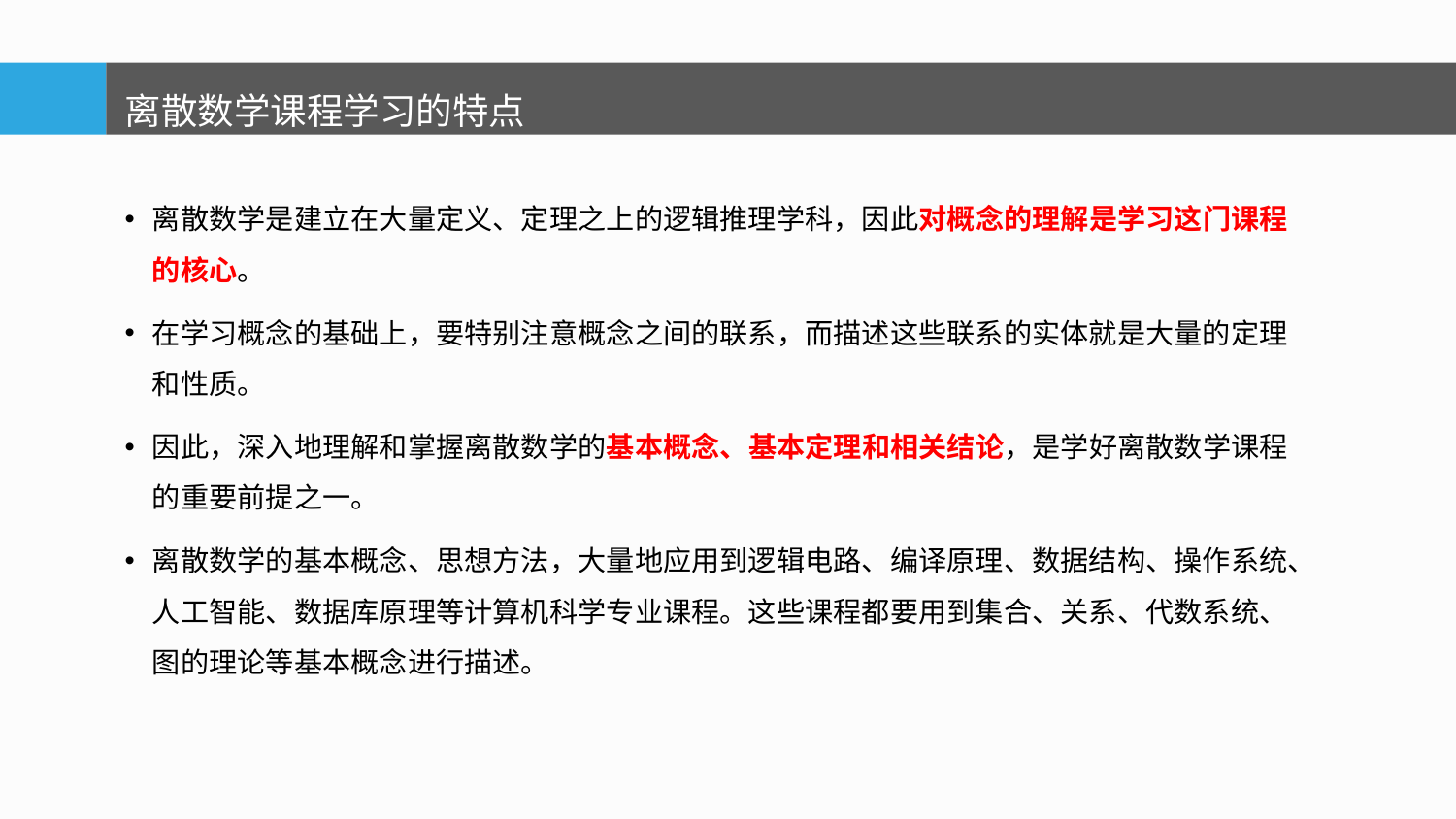

离散数学课程学习的特点

离散数学是建立在大量定义、定理之上的逻辑推理学科，因此对概念的理解是学习这门课程的核心。
在学习概念的基础上，要特别注意概念之间的联系，而描述这些联系的实体就是大量的定理和性质。
因此，深入地理解和掌握离散数学的基本概念、基本定理和相关结论，是学好离散数学课程的重要前提之一。
离散数学的基本概念、思想方法，大量地应用到逻辑电路、编译原理、数据结构、操作系统、人工智能、数据库原理等计算机科学专业课程。这些课程都要用到集合、关系、代数系统、图的理论等基本概念进行描述。